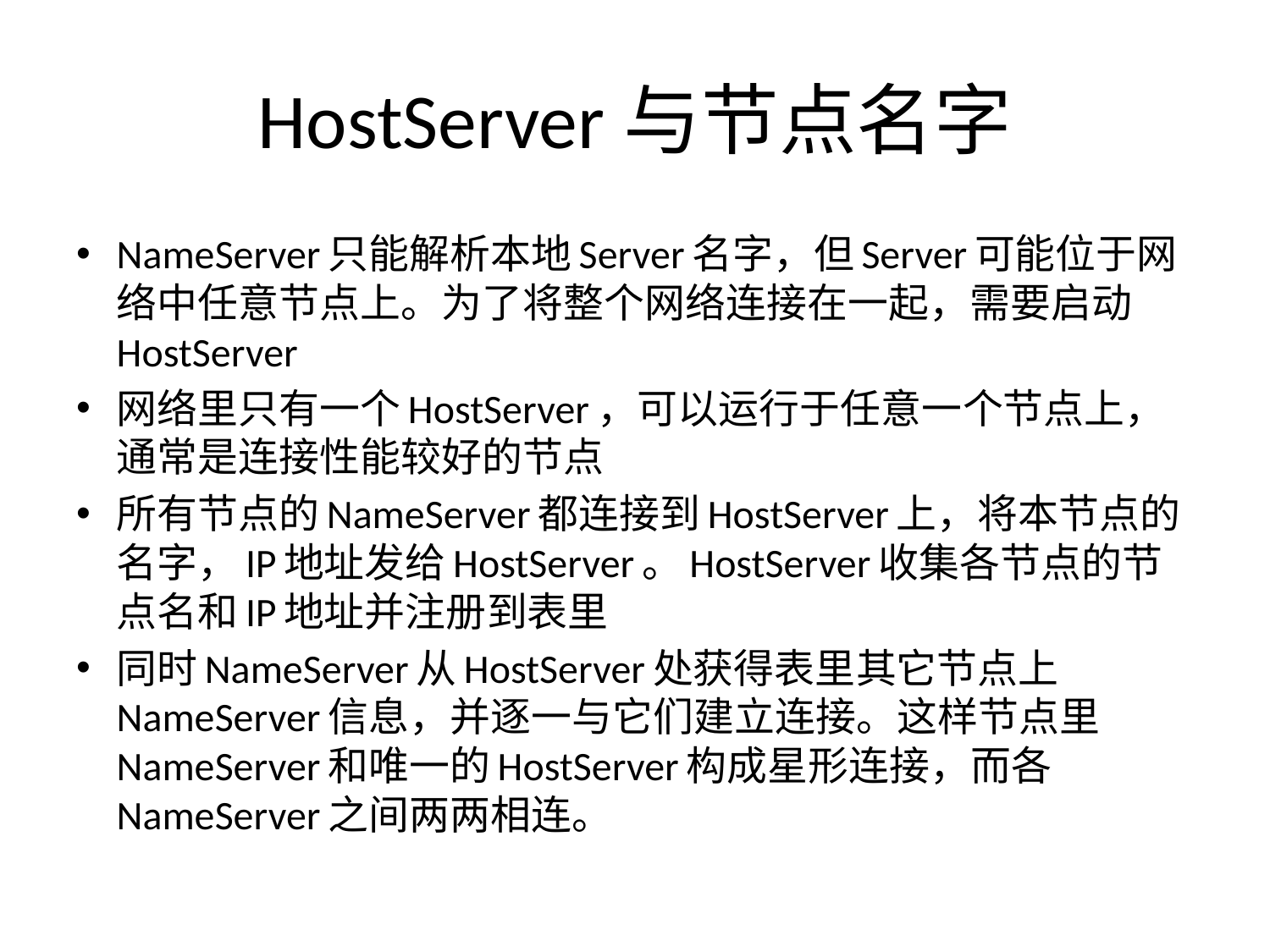

# HostServer与节点名字
NameServer只能解析本地Server名字，但Server可能位于网络中任意节点上。为了将整个网络连接在一起，需要启动HostServer
网络里只有一个HostServer，可以运行于任意一个节点上，通常是连接性能较好的节点
所有节点的NameServer都连接到HostServer上，将本节点的名字，IP地址发给HostServer。HostServer收集各节点的节点名和IP地址并注册到表里
同时NameServer从HostServer处获得表里其它节点上NameServer信息，并逐一与它们建立连接。这样节点里NameServer和唯一的HostServer构成星形连接，而各NameServer之间两两相连。